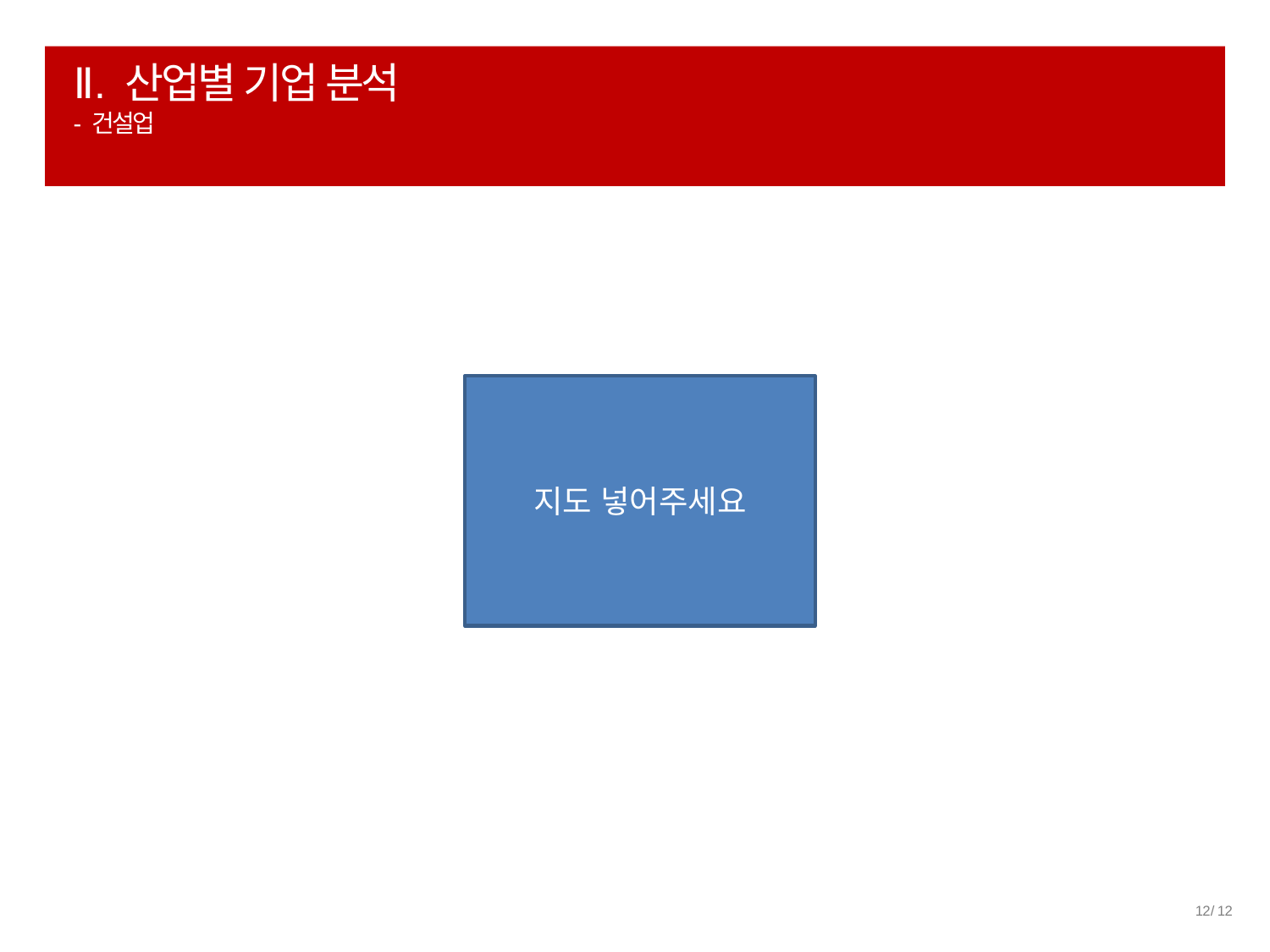

# Ⅱ. 산업별 기업 분석 - 건설업
지도 넣어주세요
12/ 12